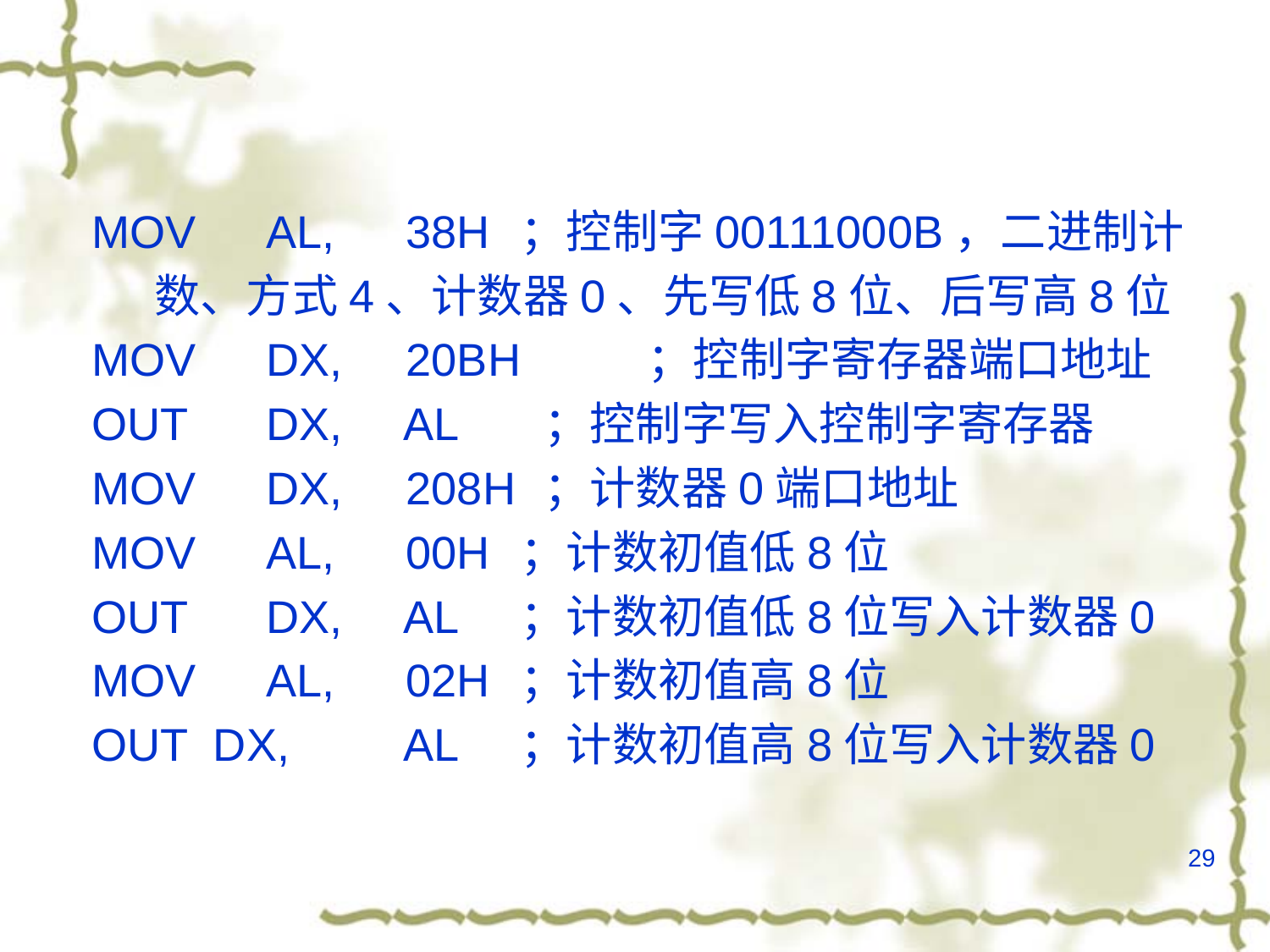

#
MOV	AL,	 38H	；控制字00111000B，二进制计
     数、方式4、计数器0、先写低8位、后写高8位
MOV 	DX,	 20BH	；控制字寄存器端口地址
OUT  	DX,	 AL	 ；控制字写入控制字寄存器
MOV 	DX,	 208H	 ；计数器0端口地址
MOV	AL,	 00H	；计数初值低8位
OUT 	DX,	 AL  	；计数初值低8位写入计数器0
MOV 	AL,	 02H	；计数初值高8位
OUT  DX,	 AL 	；计数初值高8位写入计数器0
29